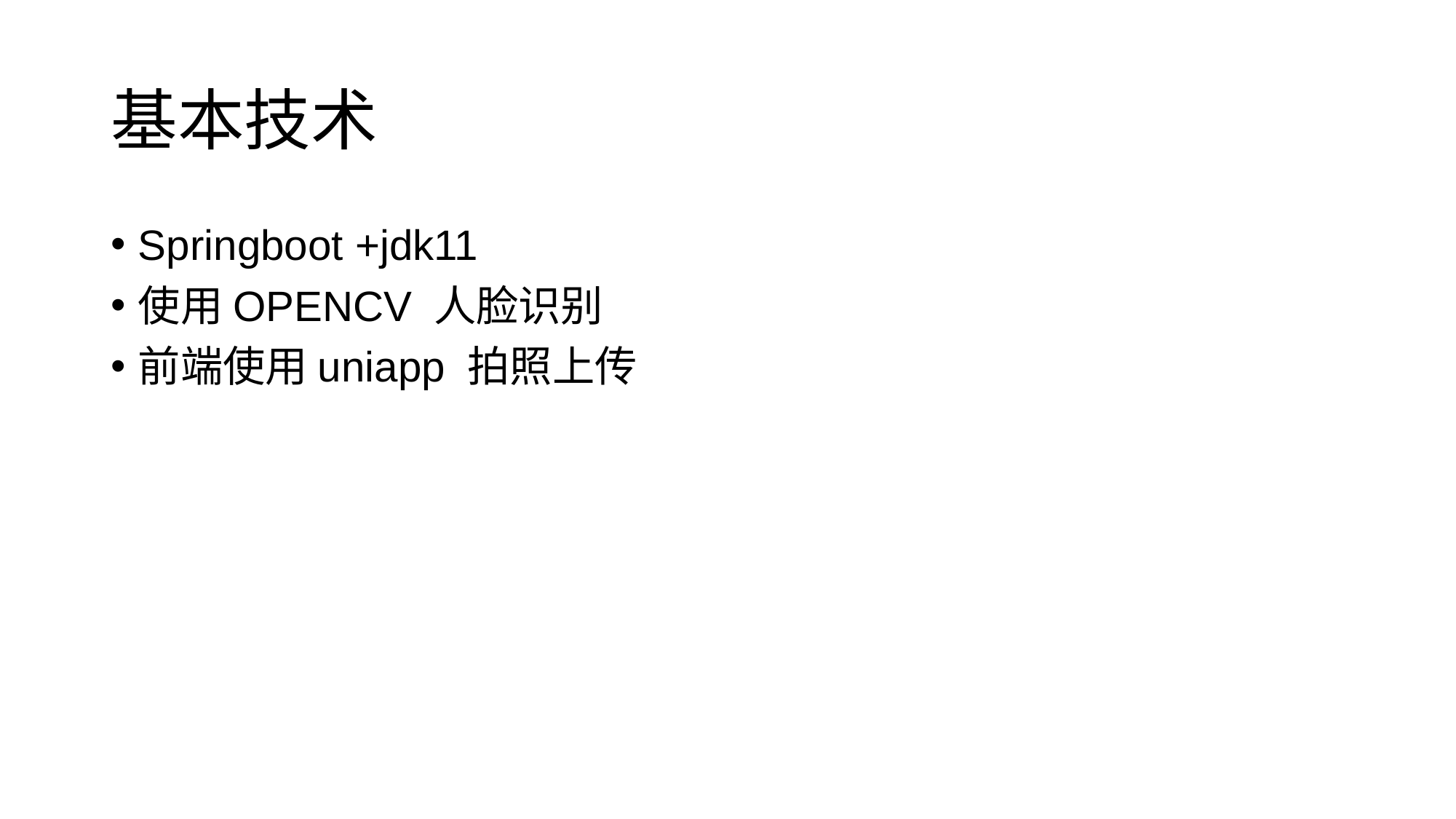

# 基本技术
Springboot +jdk11
使用OPENCV 人脸识别
前端使用uniapp 拍照上传